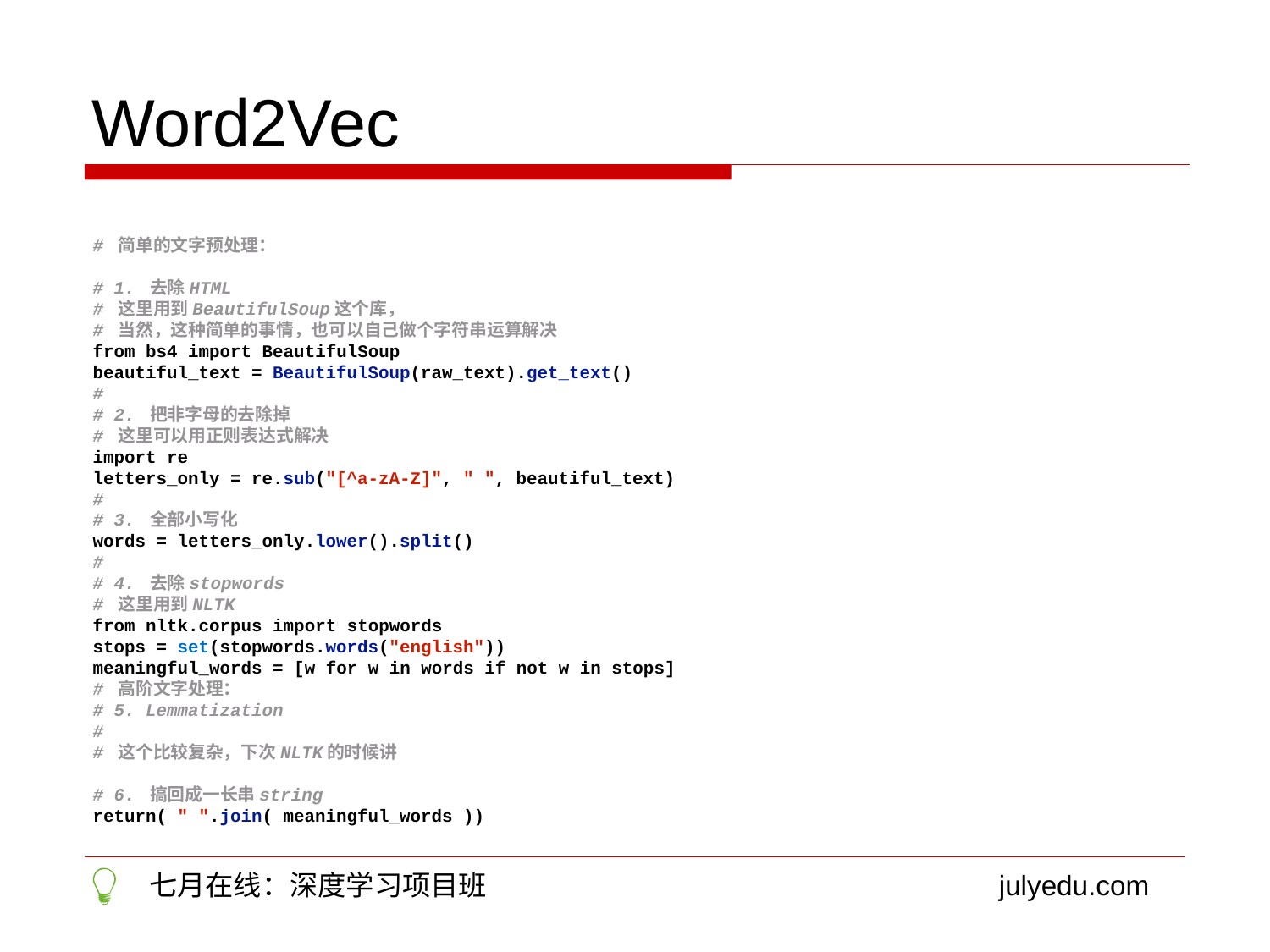

Word2Vec
# 简单的文字预处理：

# 1. 去除HTML
# 这里用到BeautifulSoup这个库，
# 当然，这种简单的事情，也可以自己做个字符串运算解决
from bs4 import BeautifulSoup
beautiful_text = BeautifulSoup(raw_text).get_text()
#
# 2. 把非字母的去除掉
# 这里可以用正则表达式解决
import re
letters_only = re.sub("[^a-zA-Z]", " ", beautiful_text)
#
# 3. 全部小写化
words = letters_only.lower().split()
#
# 4. 去除stopwords
# 这里用到NLTK
from nltk.corpus import stopwords
stops = set(stopwords.words("english"))
meaningful_words = [w for w in words if not w in stops]
# 高阶文字处理：
# 5. Lemmatization
#
# 这个比较复杂，下次NLTK的时候讲

# 6. 搞回成一长串string
return( " ".join( meaningful_words ))